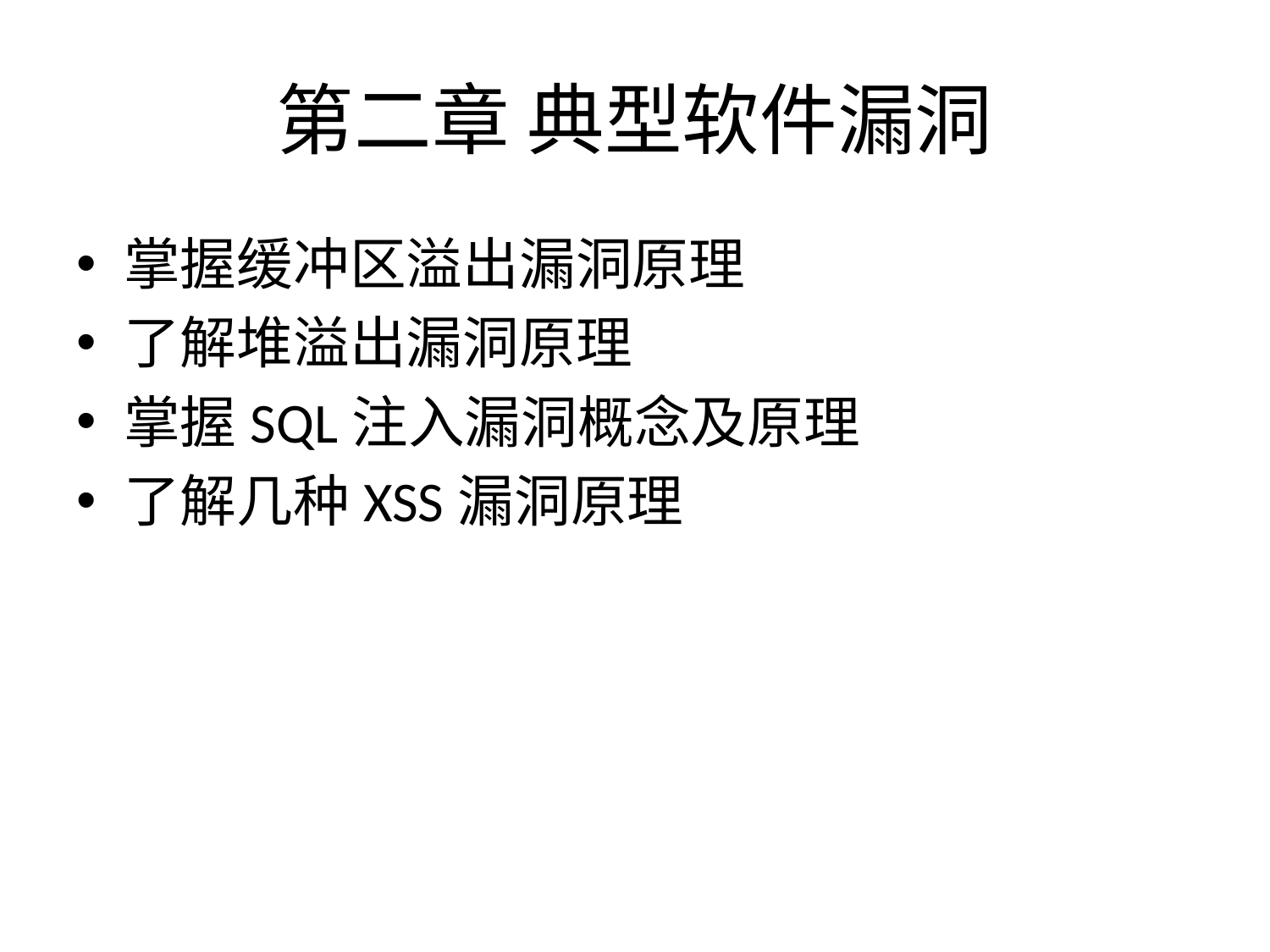

# 第二章 典型软件漏洞
掌握缓冲区溢出漏洞原理
了解堆溢出漏洞原理
掌握SQL注入漏洞概念及原理
了解几种XSS漏洞原理